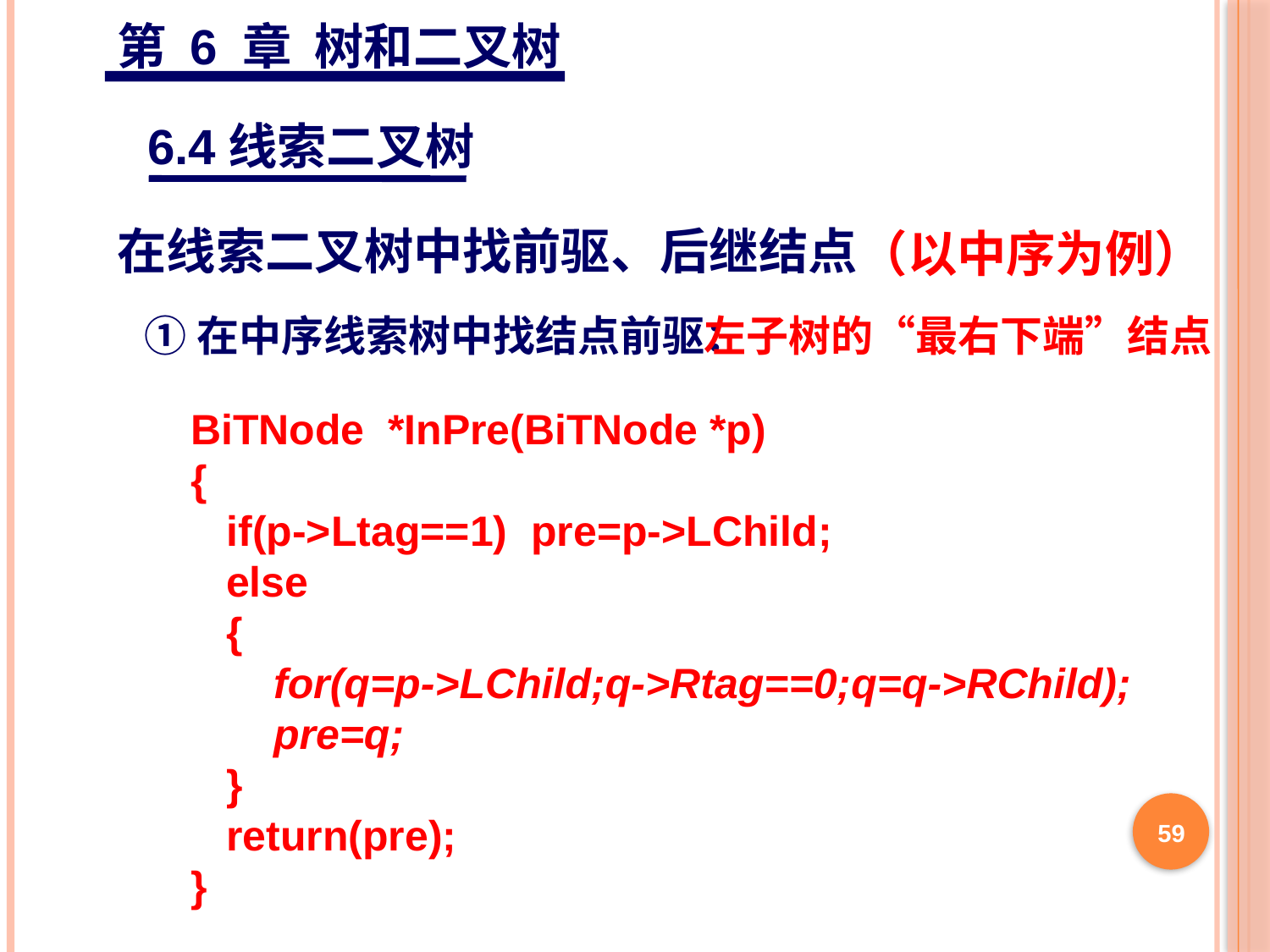

第 6 章  树和二叉树

6.4线索二叉树

在线索二叉树中找前驱、后继结点
（以中序为例）
①在中序线索树中找结点前驱：
左子树的“最右下端”结点
BiTNode  *InPre(BiTNode *p)
{
   if(p->Ltag==1)  pre=p->LChild;
   else
   {
       for(q=p->LChild;q->Rtag==0;q=q->RChild);
       pre=q;
   }
   return(pre);
}
59